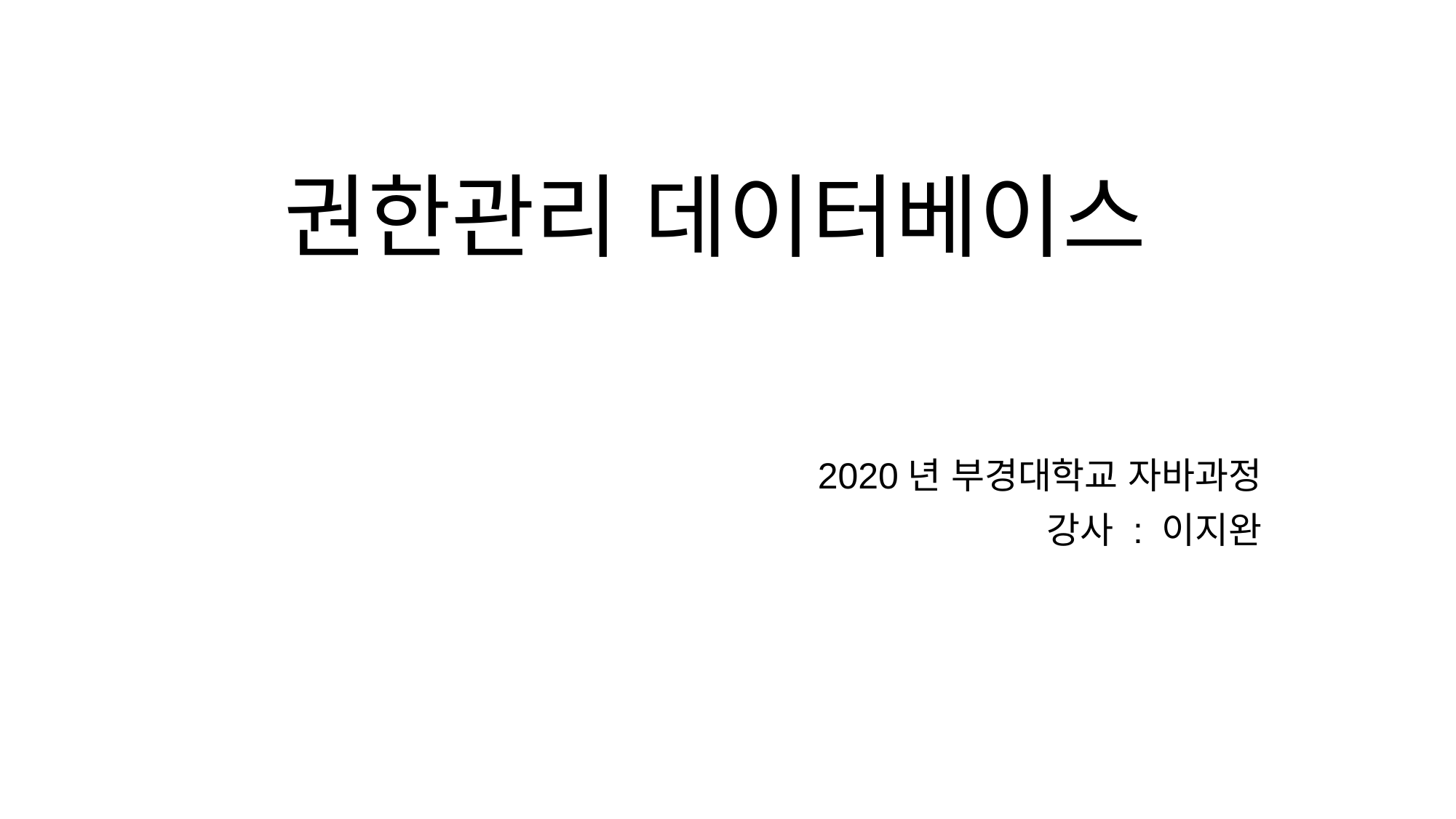

# 권한관리 데이터베이스
2020년 부경대학교 자바과정
강사 : 이지완